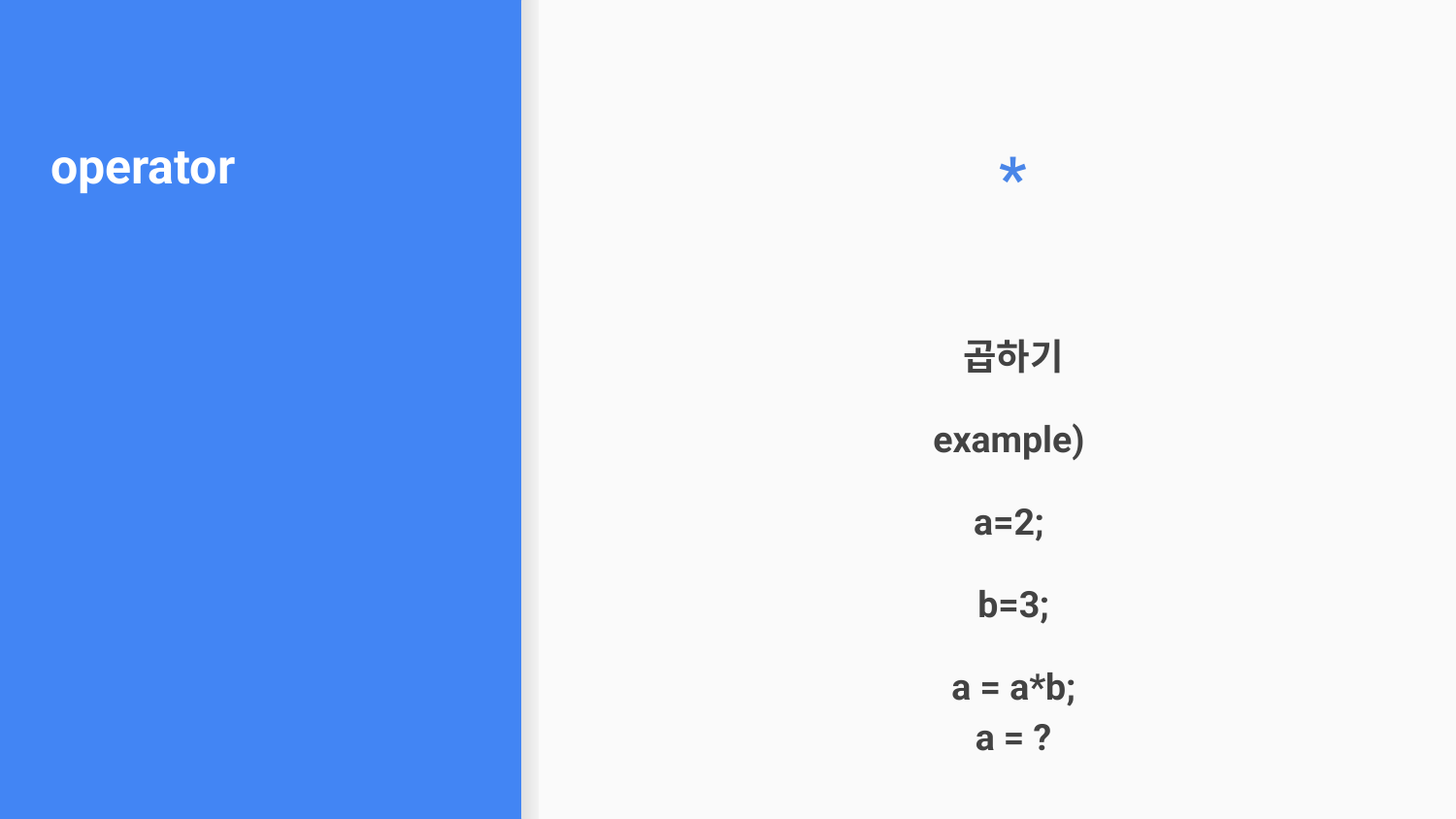

# operator
*

곱하기
example)
a=2;
b=3;
a = a*b;
a = ?